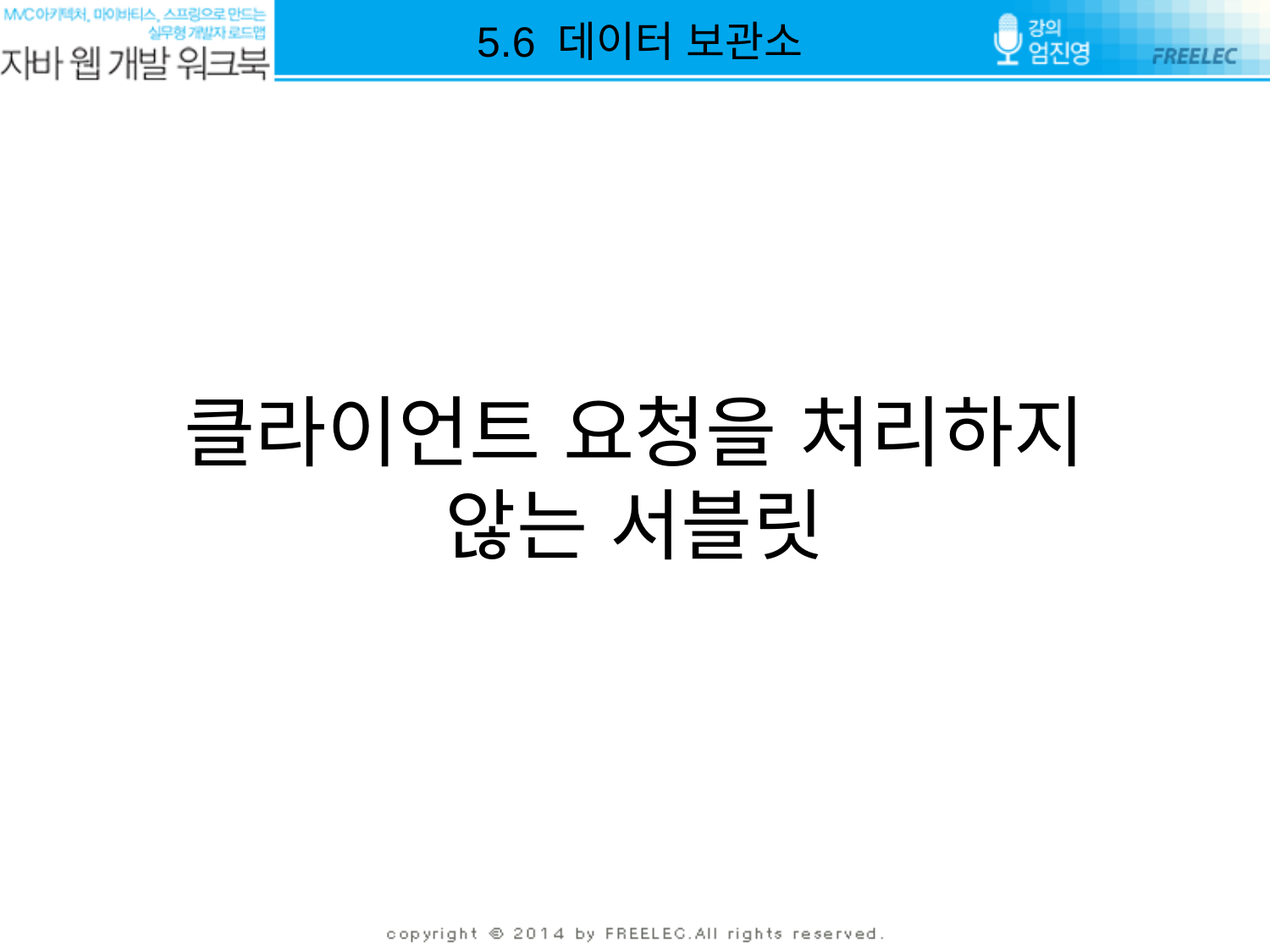

5.6 데이터 보관소
# 클라이언트 요청을 처리하지 않는 서블릿